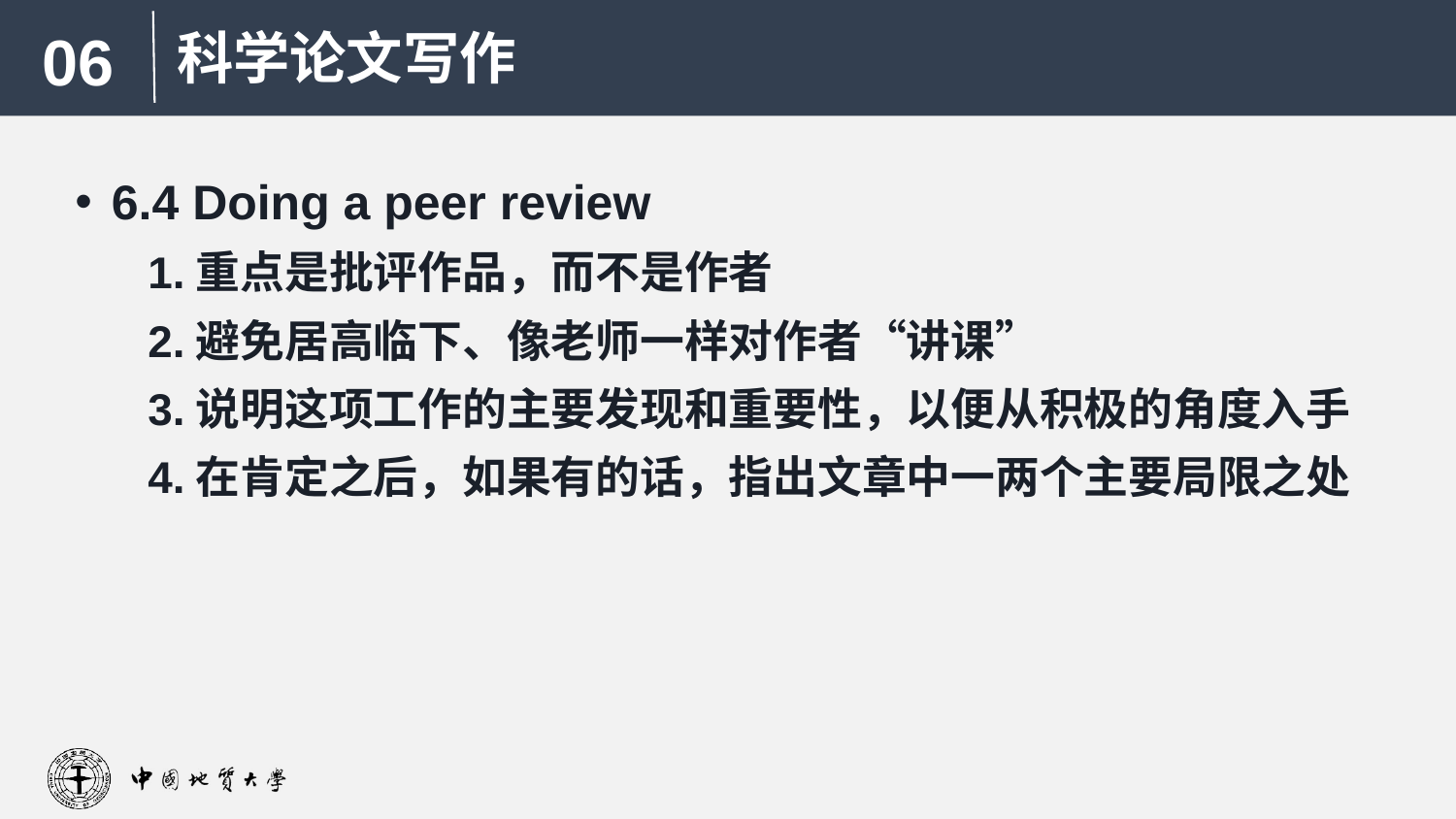

科学论文写作
06
6.4 Doing a peer review
1.重点是批评作品，而不是作者
2.避免居高临下、像老师一样对作者“讲课”
3.说明这项工作的主要发现和重要性，以便从积极的角度入手
4.在肯定之后，如果有的话，指出文章中一两个主要局限之处
38